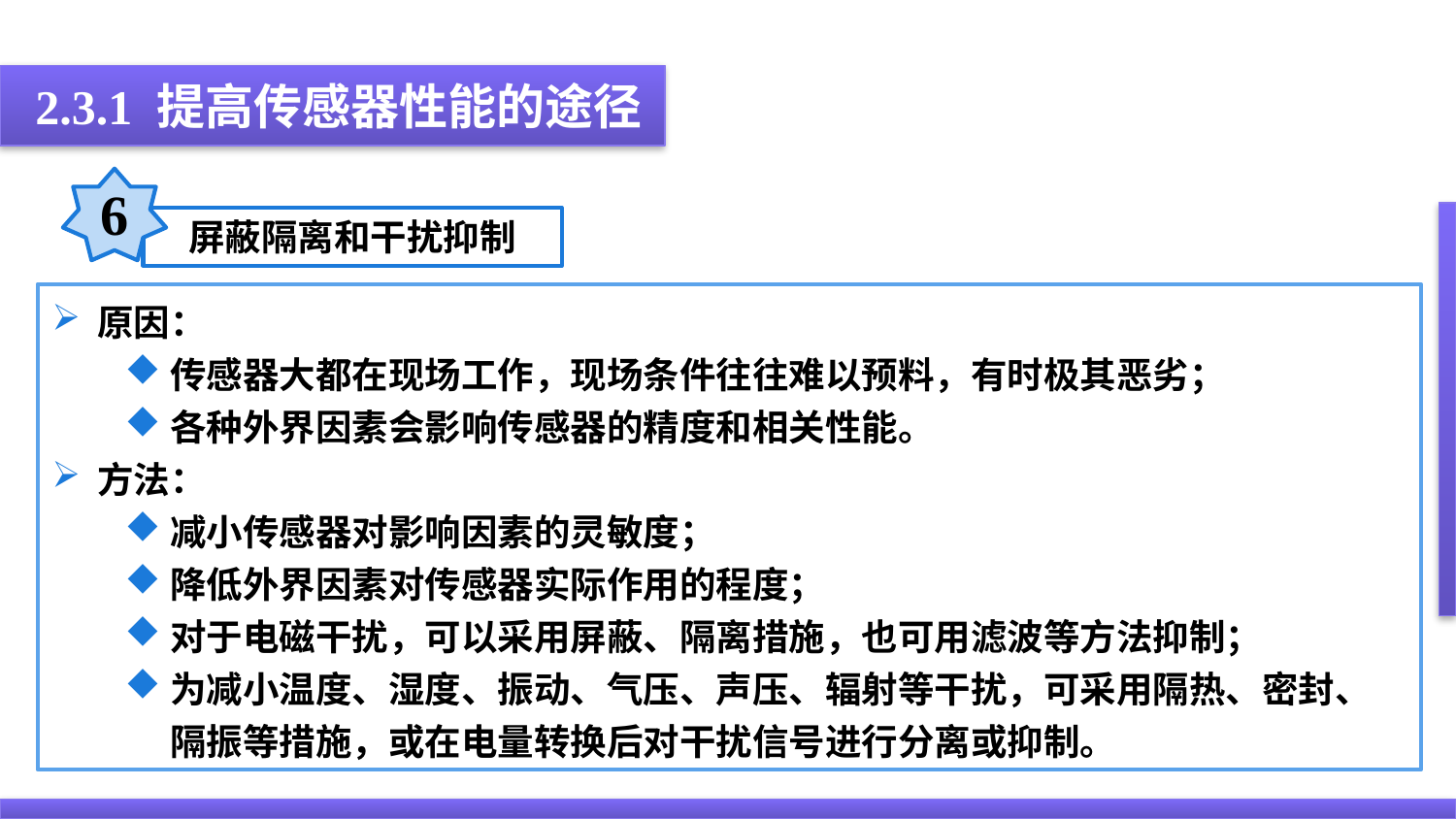

2.3.1 提高传感器性能的途径
6
屏蔽隔离和干扰抑制
原因：
传感器大都在现场工作，现场条件往往难以预料，有时极其恶劣；
各种外界因素会影响传感器的精度和相关性能。
方法：
减小传感器对影响因素的灵敏度；
降低外界因素对传感器实际作用的程度；
对于电磁干扰，可以采用屏蔽、隔离措施，也可用滤波等方法抑制；
为减小温度、湿度、振动、气压、声压、辐射等干扰，可采用隔热、密封、隔振等措施，或在电量转换后对干扰信号进行分离或抑制。